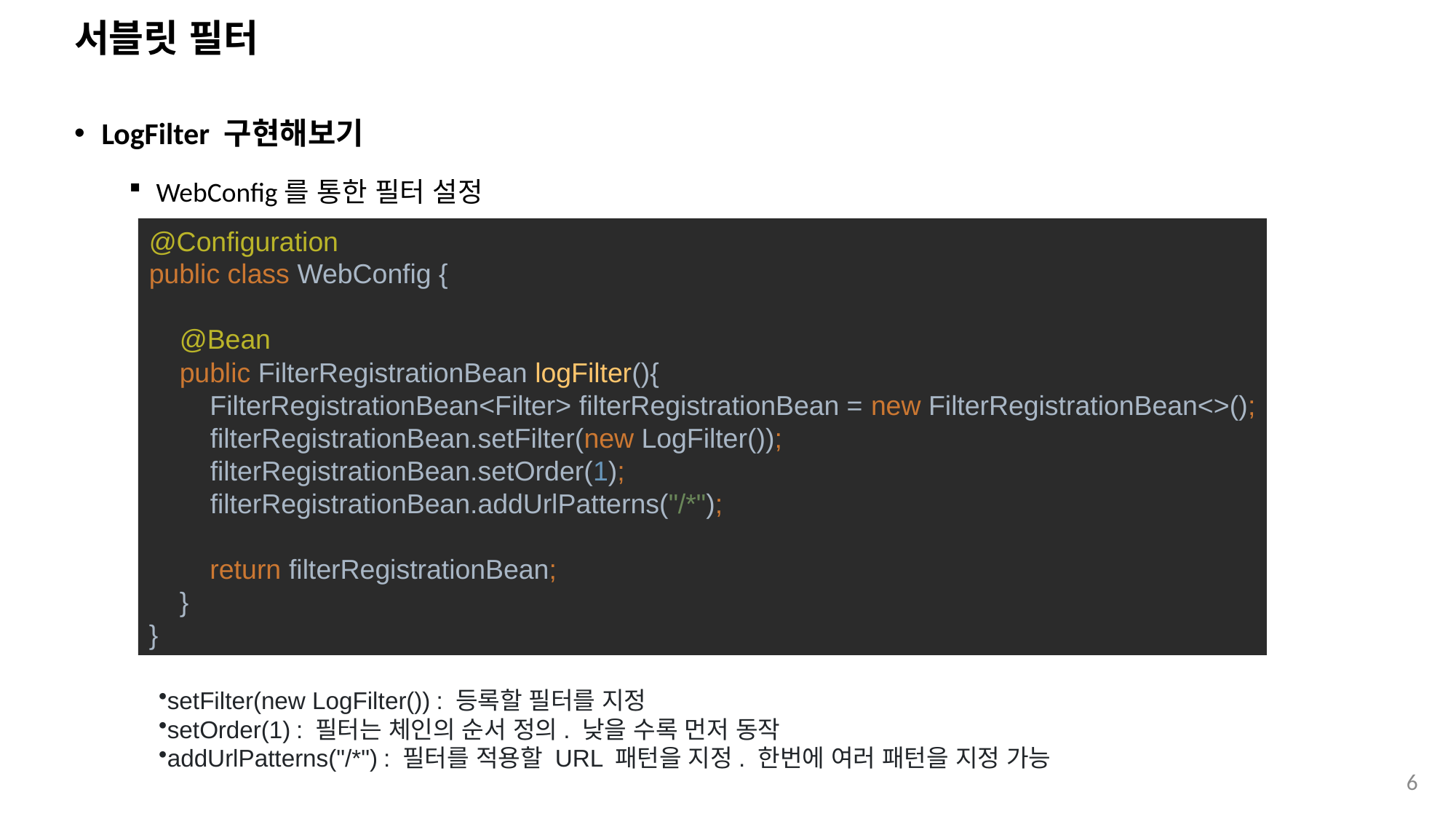

# 서블릿 필터
LogFilter 구현해보기
WebConfig를 통한 필터 설정

@Configuration
public class WebConfig {
    @Bean
    public FilterRegistrationBean logFilter(){
        FilterRegistrationBean<Filter> filterRegistrationBean = new FilterRegistrationBean<>();
        filterRegistrationBean.setFilter(new LogFilter());
        filterRegistrationBean.setOrder(1);
        filterRegistrationBean.addUrlPatterns("/*");
        return filterRegistrationBean;
    }
}
setFilter(new LogFilter()) : 등록할 필터를 지정
setOrder(1) : 필터는 체인의 순서 정의. 낮을 수록 먼저 동작
addUrlPatterns("/*") : 필터를 적용할 URL 패턴을 지정. 한번에 여러 패턴을 지정 가능
6